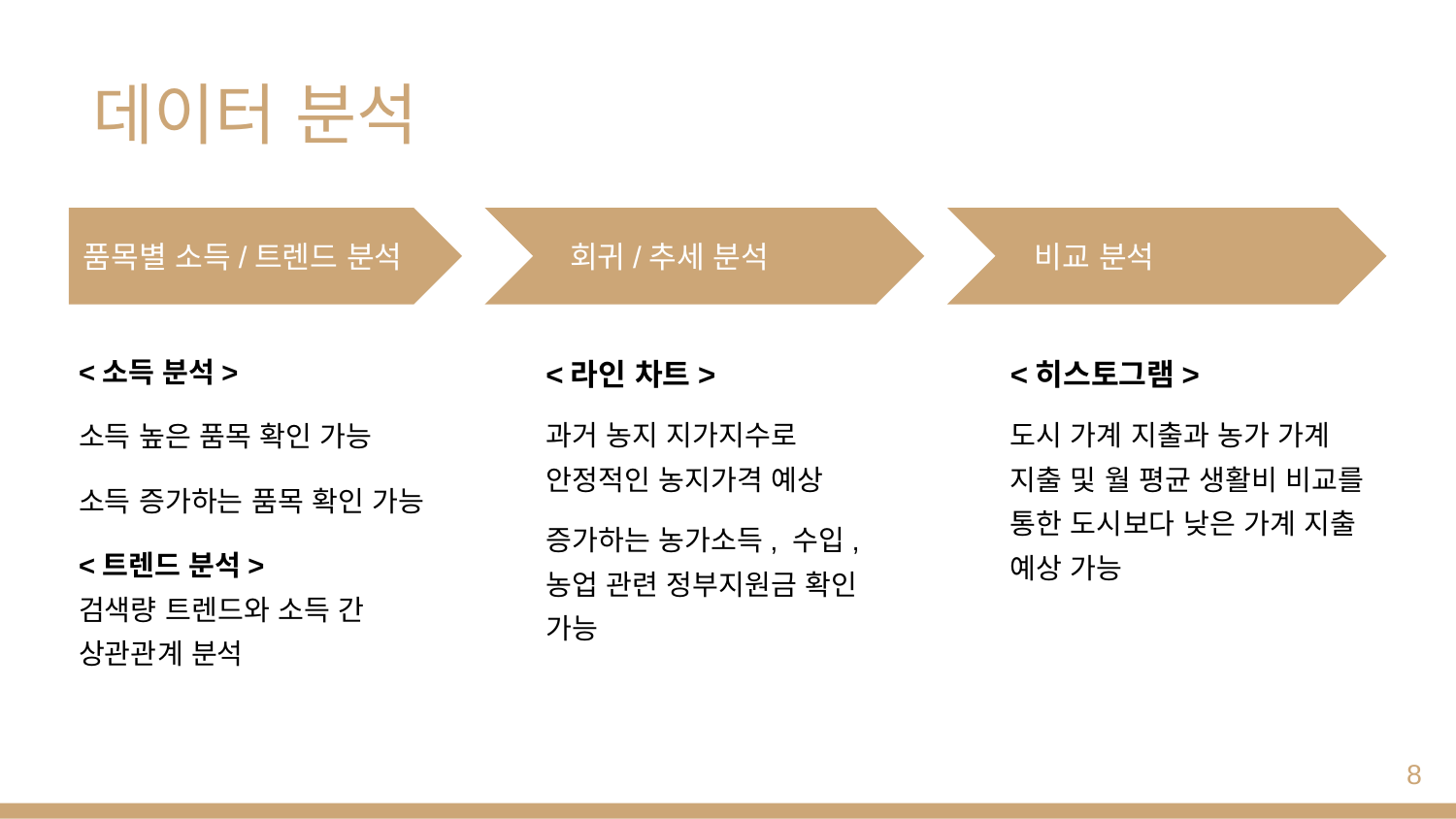

# 데이터 분석

품목별 소득/트렌드 분석
  회귀/추세 분석
비교 분석
<소득 분석>
소득 높은 품목 확인 가능
소득 증가하는 품목 확인 가능
<트렌드 분석>
검색량 트렌드와 소득 간 상관관계 분석
<라인 차트>
과거 농지 지가지수로 안정적인 농지가격 예상
증가하는 농가소득, 수입, 농업 관련 정부지원금 확인 가능
<히스토그램>
도시 가계 지출과 농가 가계 지출 및 월 평균 생활비 비교를 통한 도시보다 낮은 가계 지출 예상 가능
8